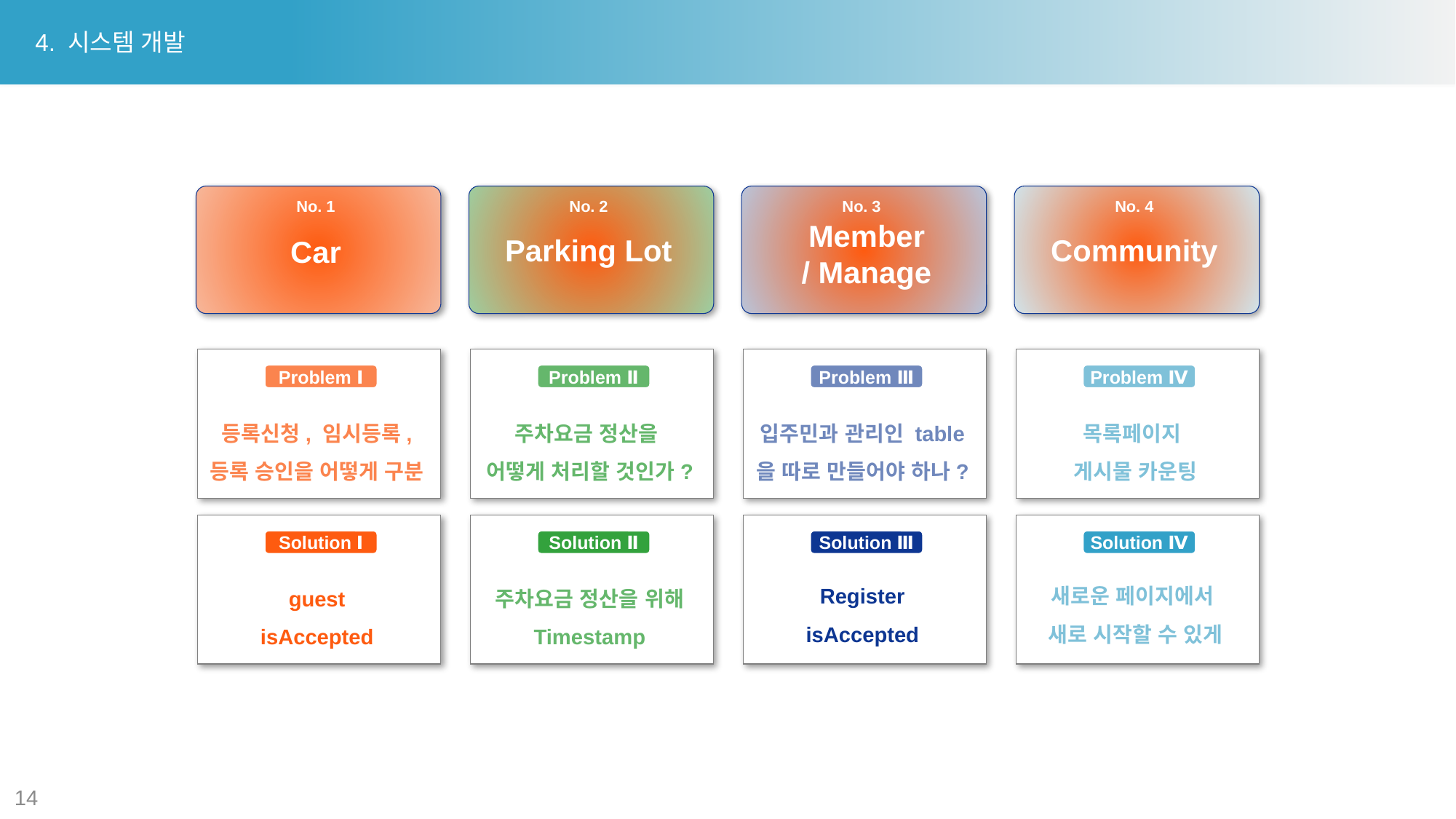

4. 시스템 개발

No. 1
Car

Problem Ⅰ
등록신청, 임시등록,
등록 승인을 어떻게 구분

Solution Ⅰ
guest
isAccepted

No. 2

Problem Ⅱ
주차요금 정산을
어떻게 처리할 것인가?

Solution Ⅱ
주차요금 정산을 위해
Timestamp

No. 3

Problem Ⅲ
입주민과 관리인 table
을 따로 만들어야 하나?

Solution Ⅲ
Register
isAccepted

No. 4

Problem Ⅳ
목록페이지
게시물 카운팅

Solution Ⅳ
새로운 페이지에서
새로 시작할 수 있게
Community
Parking Lot
Member
/ Manage
14